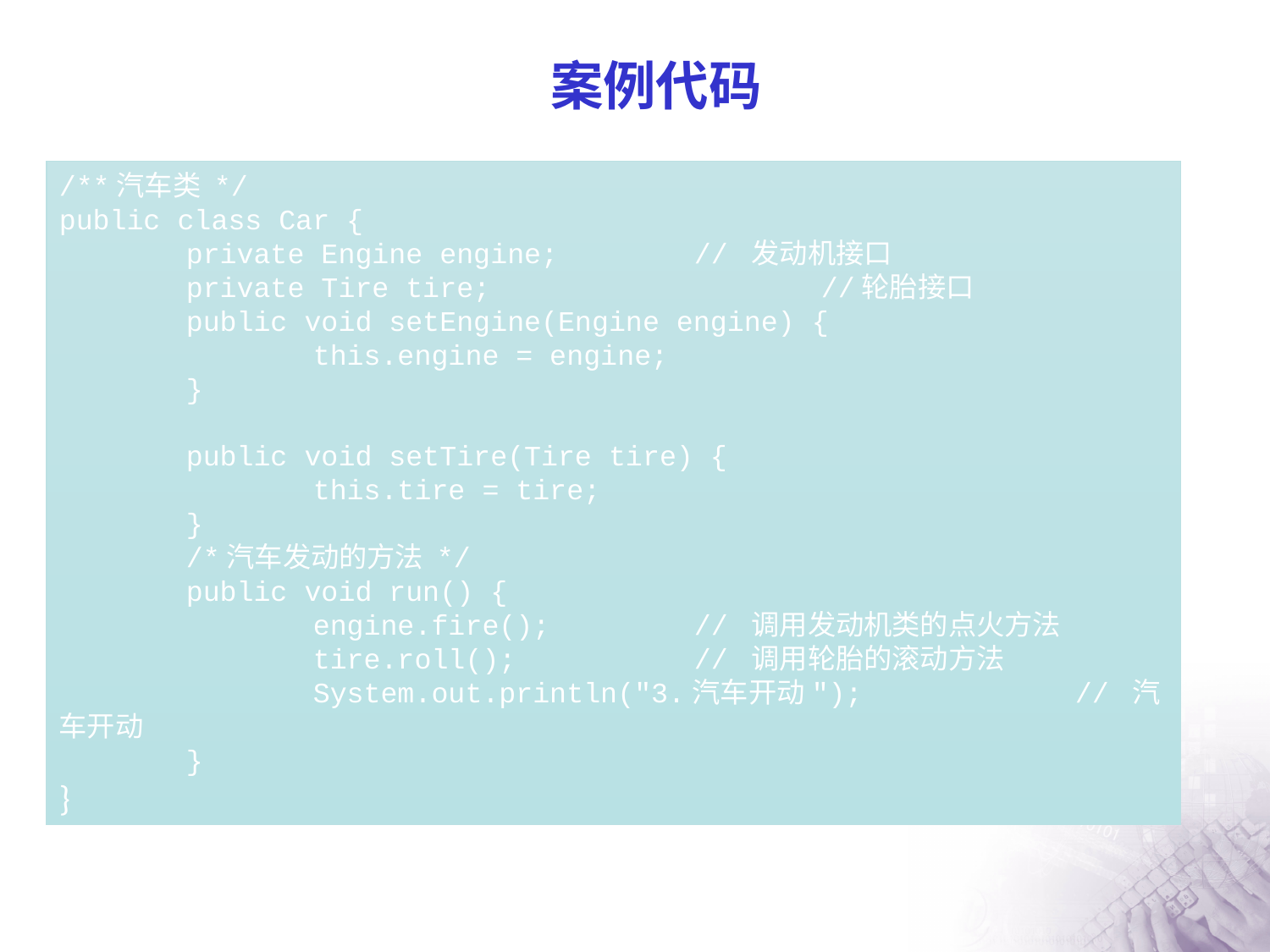

# 案例代码
/**汽车类 */
public class Car {
	private Engine engine;		// 发动机接口
	private Tire tire;			//轮胎接口
	public void setEngine(Engine engine) {
		this.engine = engine;
	}

	public void setTire(Tire tire) {
		this.tire = tire;
	}
	/*汽车发动的方法 */
	public void run() {
		engine.fire();  	// 调用发动机类的点火方法
		tire.roll();		// 调用轮胎的滚动方法
		System.out.println("3.汽车开动");		// 汽车开动
	}
}
package org.newboy.bean.impl;
import org.newboy.bean.Engine;
/**手动发动机类 */
public class ManualEngineImpl implements Engine {
	/** 手动发动机点火的方法 */
	public void fire() {
		System.out.println("1.手动档发动点火");
	}
}
package org.newboy.bean.impl;
import org.newboy.bean.Tire;
/** 15寸轮胎实现类 */
public class TireR15Impl implements Tire {
	/** 轮胎转动的方法 */
	public void roll() {
		System.out.println("2.半径为15的轮胎滚动");
	}
}